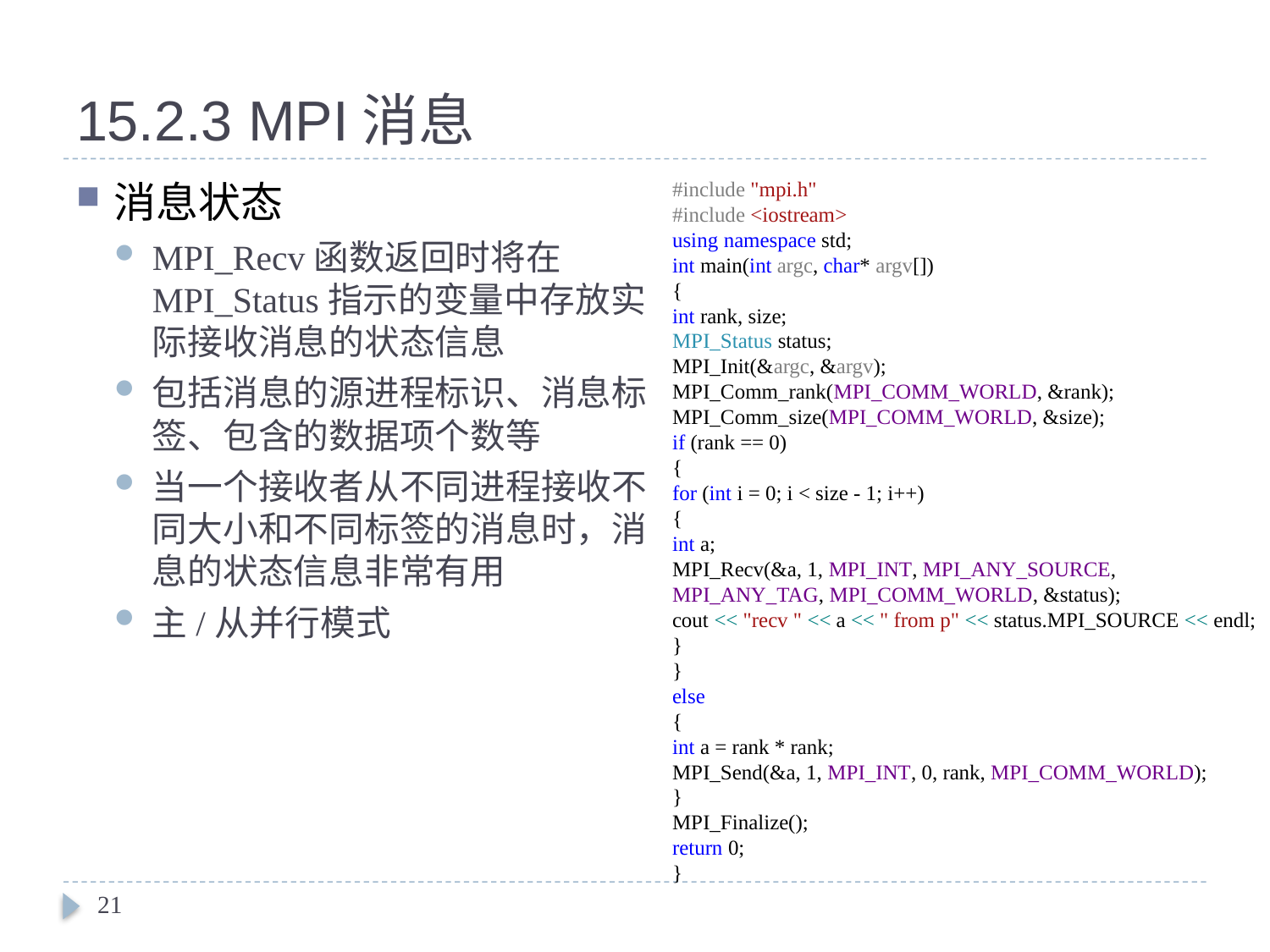

# 15.2.3 MPI消息
消息状态
MPI_Recv函数返回时将在MPI_Status指示的变量中存放实际接收消息的状态信息
包括消息的源进程标识、消息标签、包含的数据项个数等
当一个接收者从不同进程接收不同大小和不同标签的消息时，消息的状态信息非常有用
主/从并行模式
#include "mpi.h"
#include <iostream>
using namespace std;
int main(int argc, char* argv[])
{
int rank, size;
MPI_Status status;
MPI_Init(&argc, &argv);
MPI_Comm_rank(MPI_COMM_WORLD, &rank);
MPI_Comm_size(MPI_COMM_WORLD, &size);
if (rank == 0)
{
for (int i = 0; i < size - 1; i++)
{
int a;
MPI_Recv(&a, 1, MPI_INT, MPI_ANY_SOURCE, MPI_ANY_TAG, MPI_COMM_WORLD, &status);
cout << "recv " << a << " from p" << status.MPI_SOURCE << endl;
}
}
else
{
int a = rank * rank;
MPI_Send(&a, 1, MPI_INT, 0, rank, MPI_COMM_WORLD);
}
MPI_Finalize();
return 0;
}
21